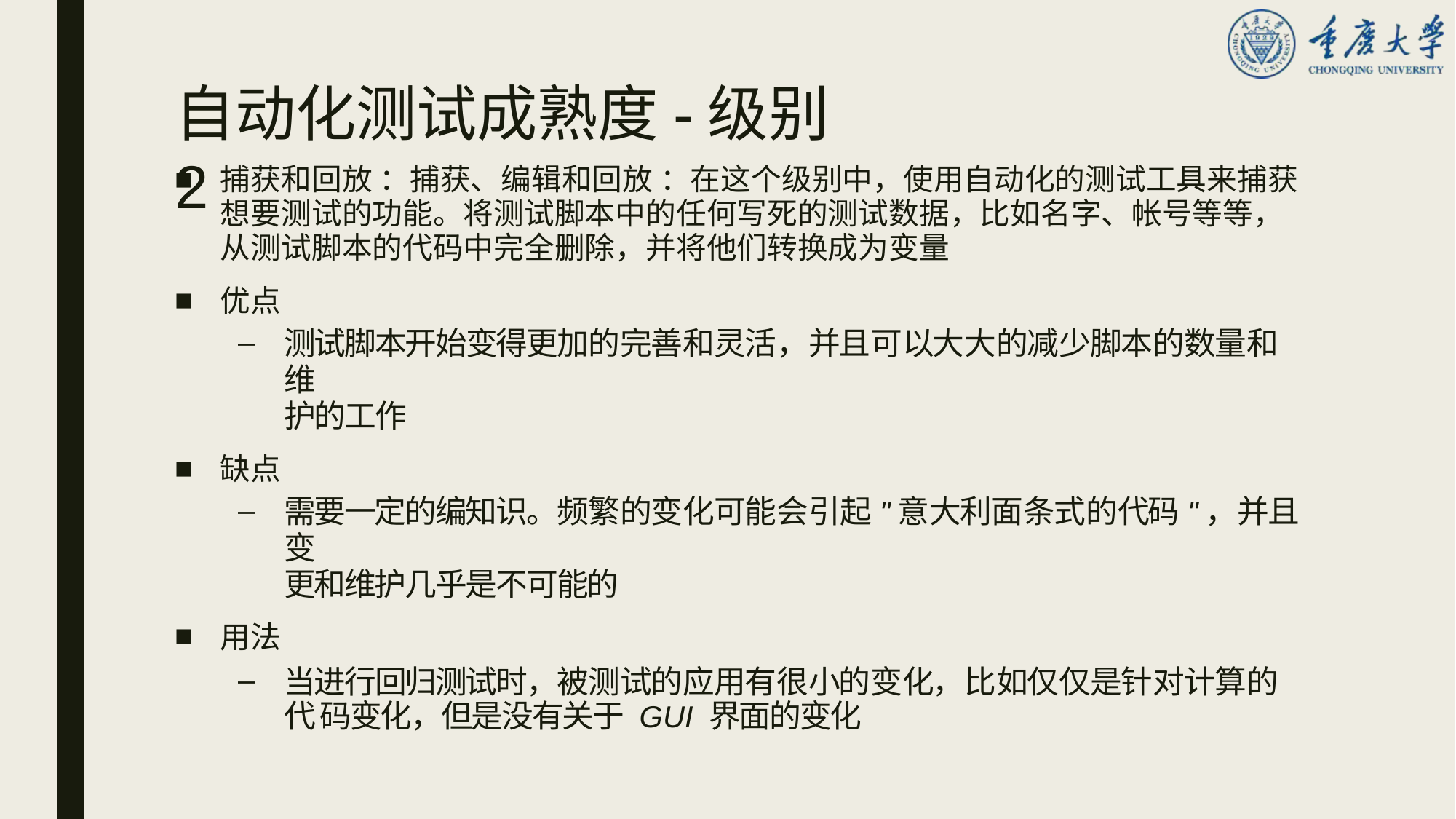

# 自动化测试成熟度-级别2
捕获和回放：捕获、编辑和回放：在这个级别中，使用自动化的测试工具来捕获 想要测试的功能。将测试脚本中的任何写死的测试数据，比如名字、帐号等等，  从测试脚本的代码中完全删除，并将他们转换成为变量
优点
测试脚本开始变得更加的完善和灵活，并且可以大大的减少脚本的数量和维
护的工作
缺点
需要一定的编知识。频繁的变化可能会引起"意大利面条式的代码"，并且变
更和维护几乎是不可能的
用法
当进行回归测试时，被测试的应用有很小的变化，比如仅仅是针对计算的代 码变化，但是没有关于 GUI 界面的变化